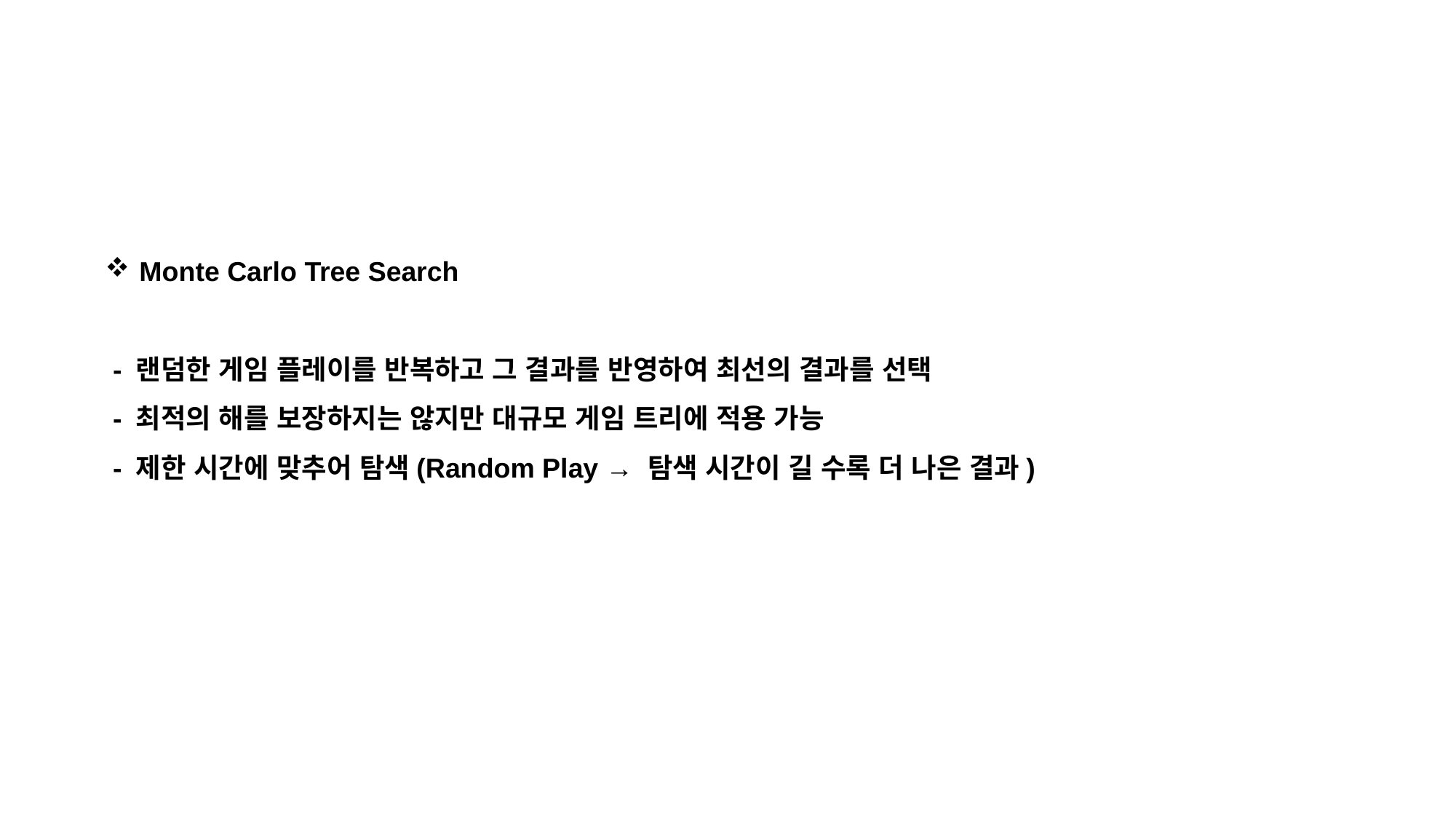

Monte Carlo Tree Search

 - 랜덤한 게임 플레이를 반복하고 그 결과를 반영하여 최선의 결과를 선택
 - 최적의 해를 보장하지는 않지만 대규모 게임 트리에 적용 가능
 - 제한 시간에 맞추어 탐색(Random Play → 탐색 시간이 길 수록 더 나은 결과)